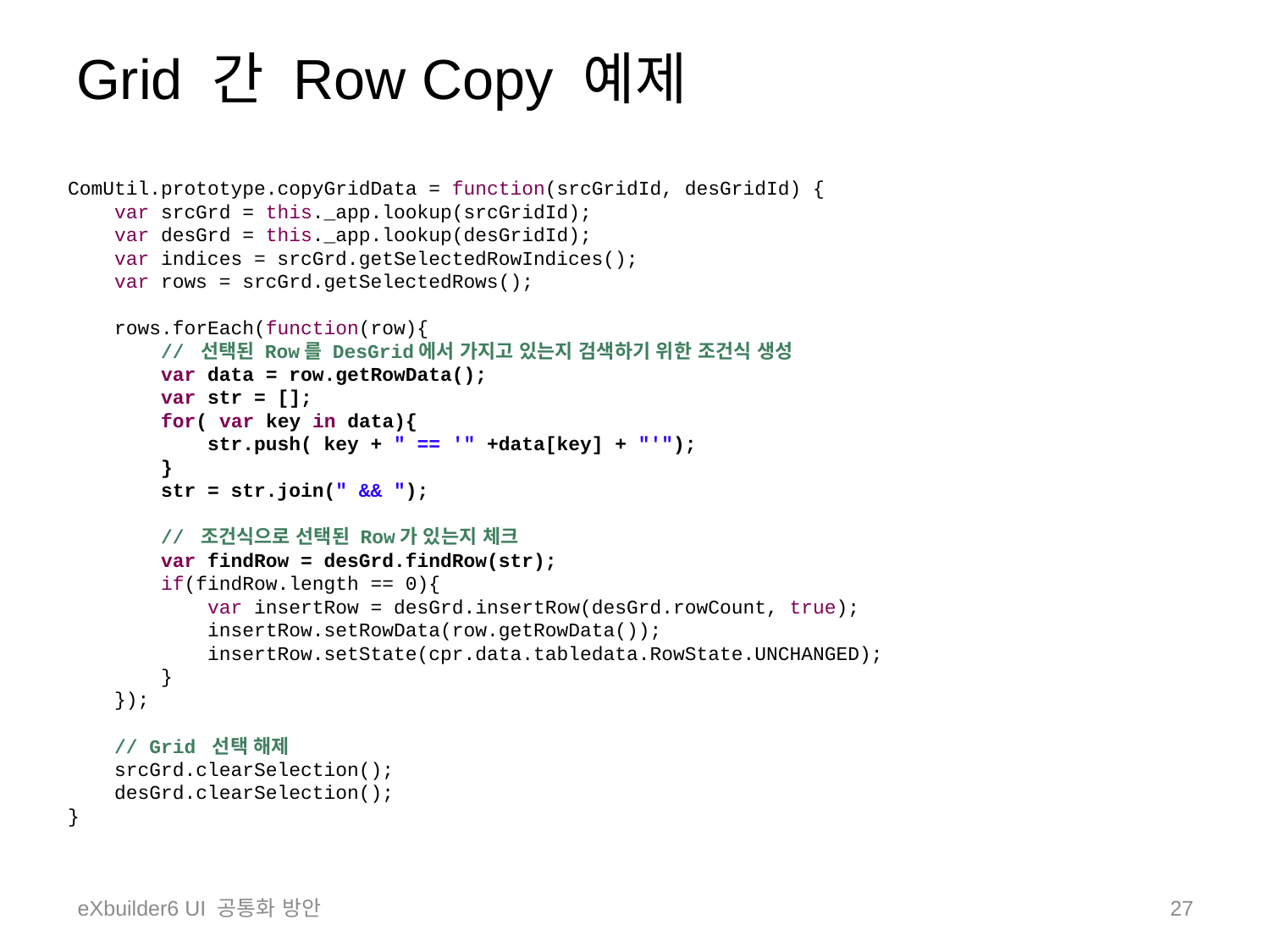

# Grid 간 Row Copy 예제
ComUtil.prototype.copyGridData = function(srcGridId, desGridId) {
    var srcGrd = this._app.lookup(srcGridId);
    var desGrd = this._app.lookup(desGridId);
    var indices = srcGrd.getSelectedRowIndices();
    var rows = srcGrd.getSelectedRows();

    rows.forEach(function(row){
        // 선택된 Row를 DesGrid에서 가지고 있는지 검색하기 위한 조건식 생성
        var data = row.getRowData();
        var str = [];
        for( var key in data){
            str.push( key + " == '" +data[key] + "'");
        }
        str = str.join(" && ");

        // 조건식으로 선택된 Row가 있는지 체크
        var findRow = desGrd.findRow(str);
        if(findRow.length == 0){
            var insertRow = desGrd.insertRow(desGrd.rowCount, true);
            insertRow.setRowData(row.getRowData());
            insertRow.setState(cpr.data.tabledata.RowState.UNCHANGED);
        }
    });

    // Grid 선택 해제
    srcGrd.clearSelection();
    desGrd.clearSelection();
}
eXbuilder6 UI 공통화 방안
27